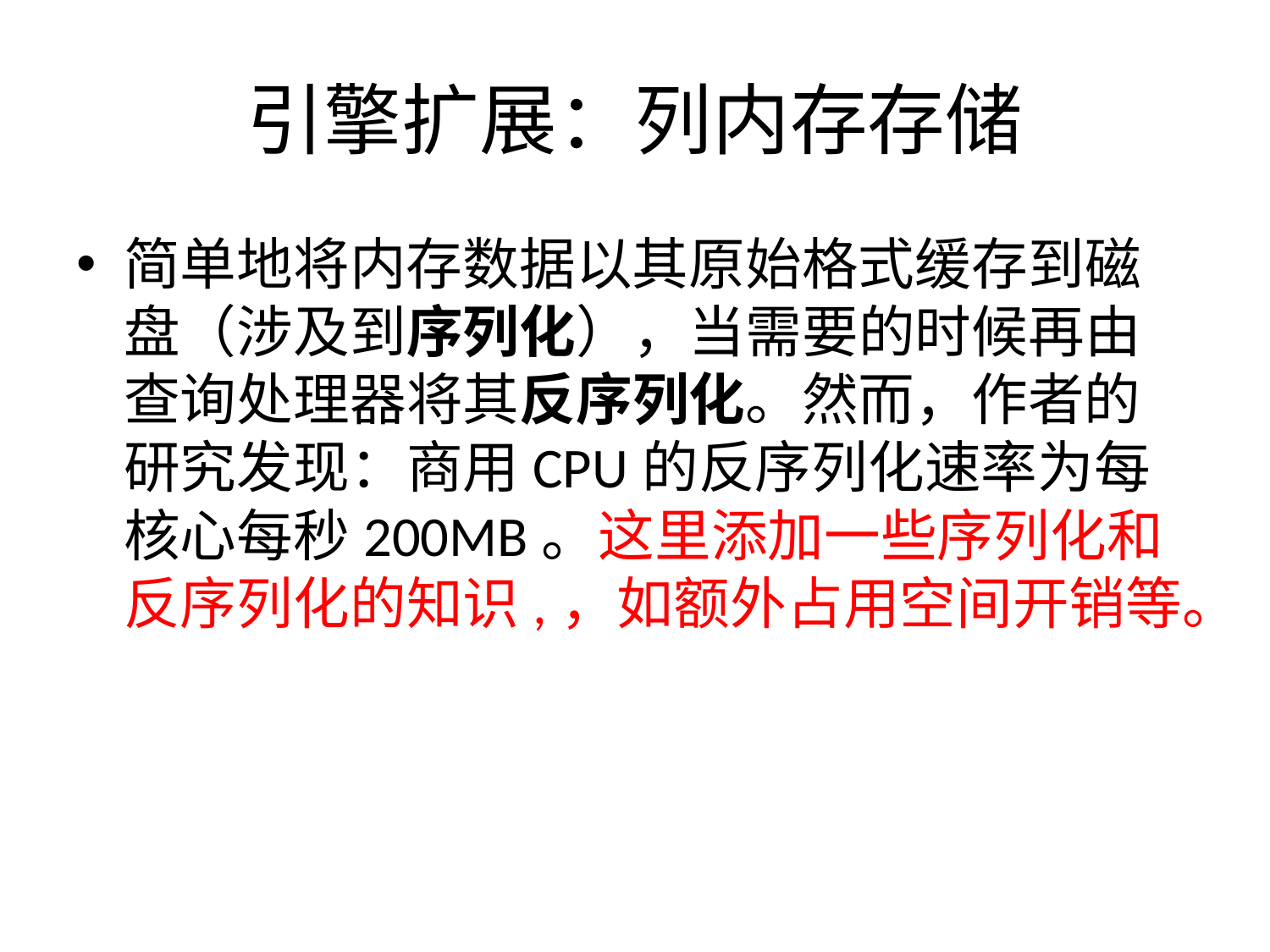

# 引擎扩展：列内存存储
简单地将内存数据以其原始格式缓存到磁盘（涉及到序列化），当需要的时候再由查询处理器将其反序列化。然而，作者的研究发现：商用CPU的反序列化速率为每核心每秒200MB。这里添加一些序列化和反序列化的知识,，如额外占用空间开销等。